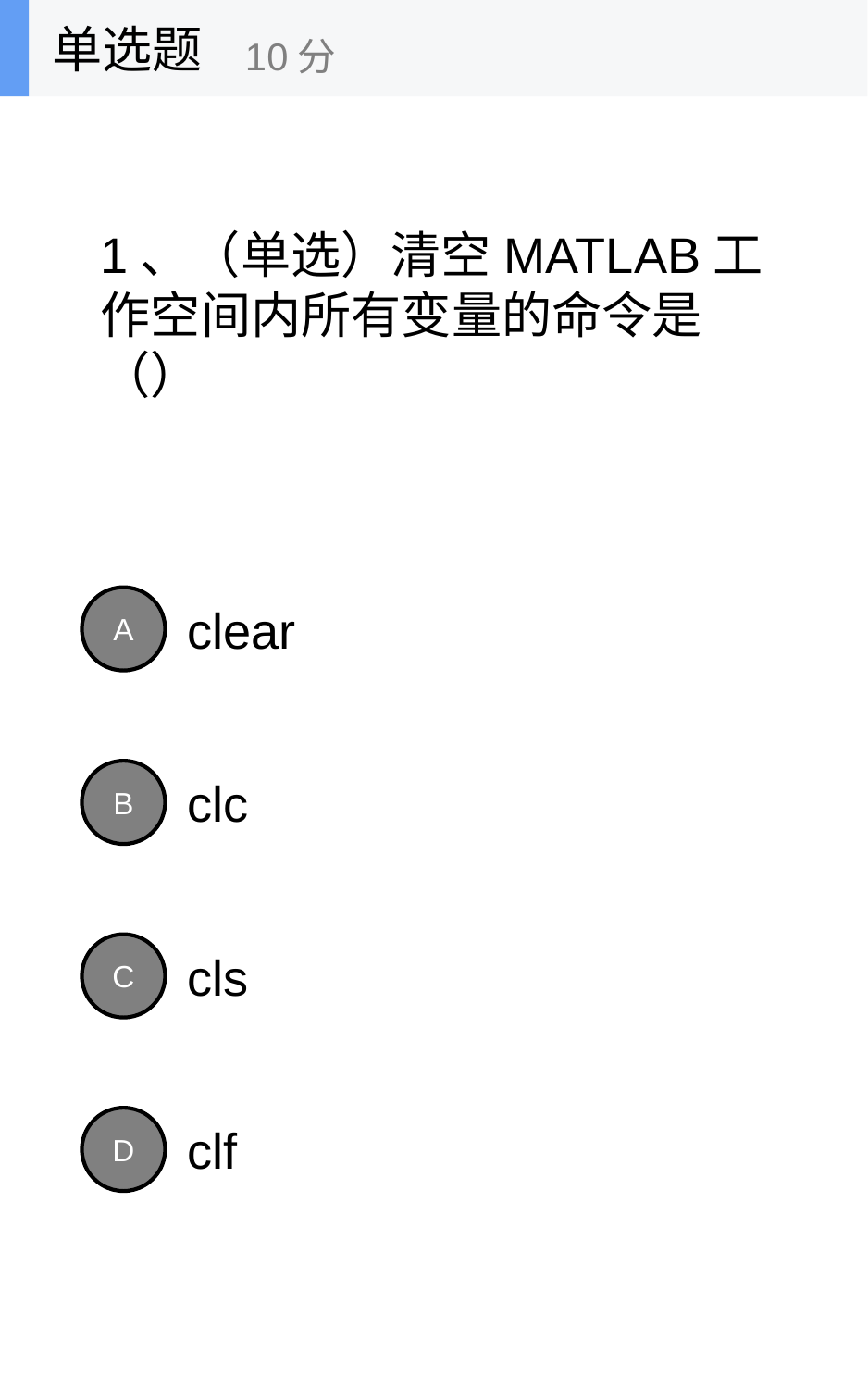

单选题
10分

答案解析

1、（单选）清空MATLAB工作空间内所有变量的命令是（）
此处添加答案解析
clear
A
clc
B
cls
C
clf
D
可为此题添加文本、图片、公式等解析，且需将内容全部放在本区域内。正常使用需3.0以上版本